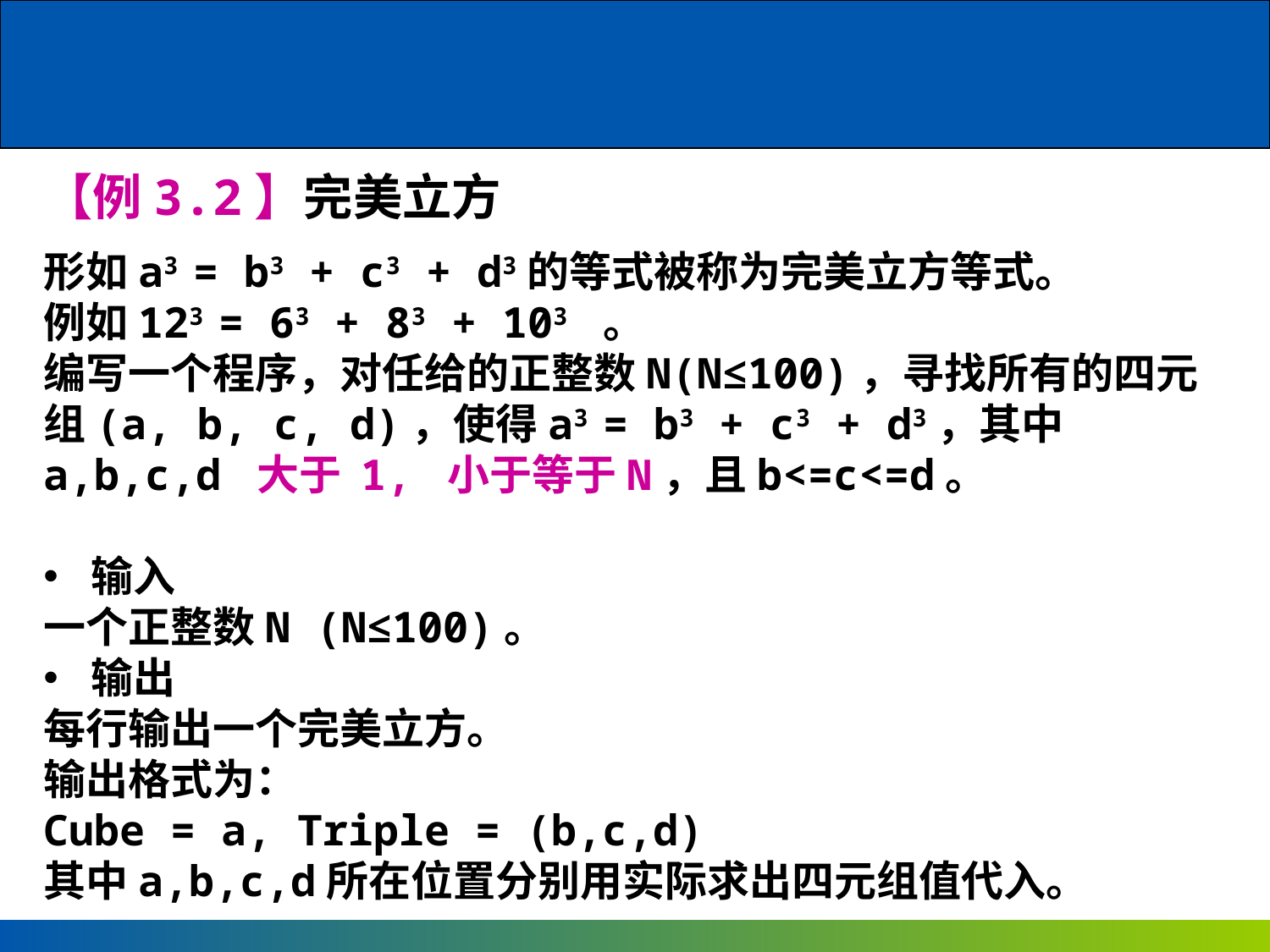

【例3.2】完美立方

形如a3 = b3 + c3 + d3的等式被称为完美立方等式。
例如123 = 63 + 83 + 103 。
编写一个程序，对任给的正整数N(N≤100)，寻找所有的四元组(a, b, c, d)，使得a3 = b3 + c3 + d3，其中a,b,c,d 大于 1, 小于等于N，且b<=c<=d。

输入
一个正整数N (N≤100)。
输出
每行输出一个完美立方。
输出格式为：
Cube = a, Triple = (b,c,d)
其中a,b,c,d所在位置分别用实际求出四元组值代入。